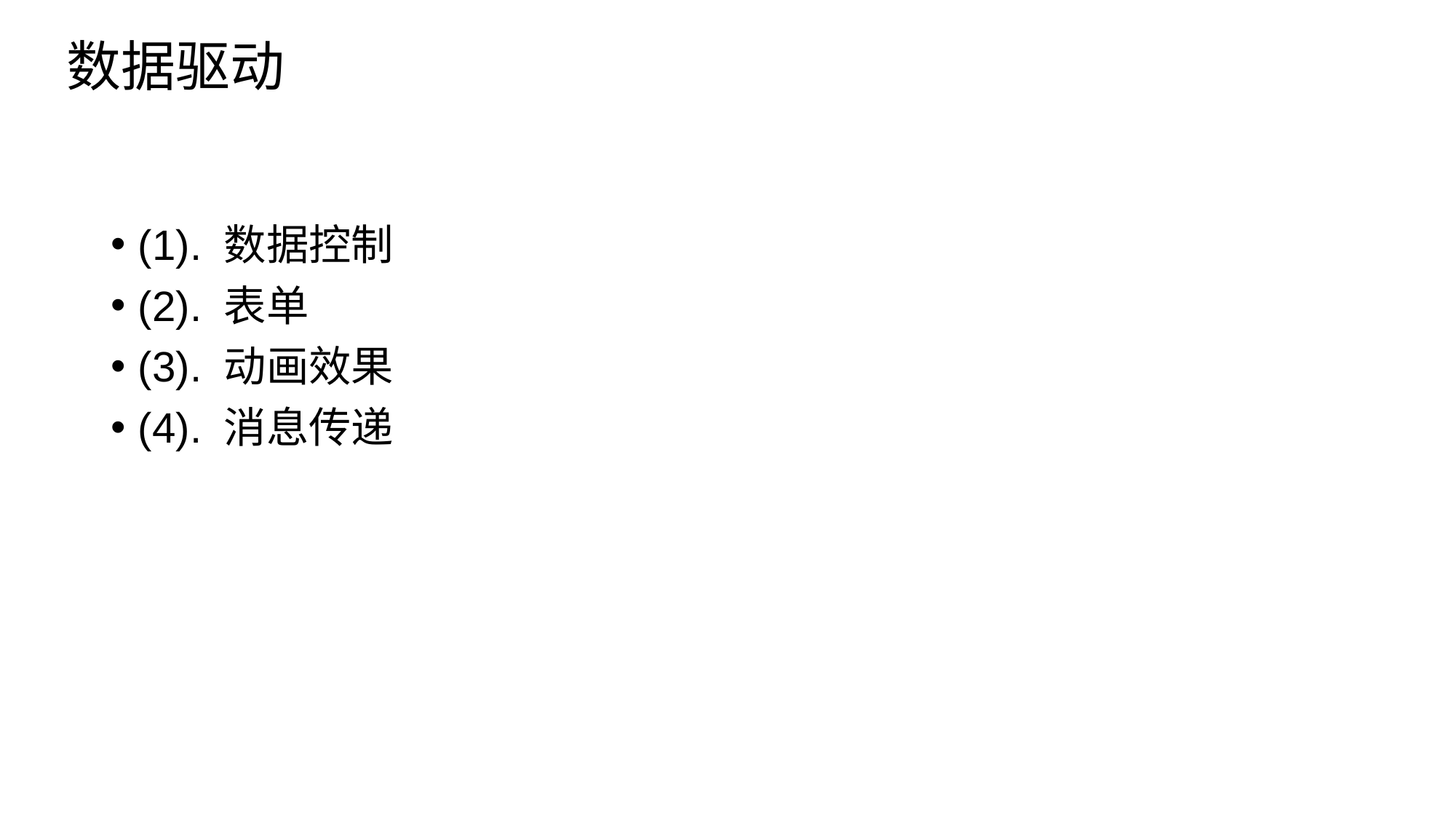

# 数据驱动
(1). 数据控制
(2). 表单
(3). 动画效果
(4). 消息传递